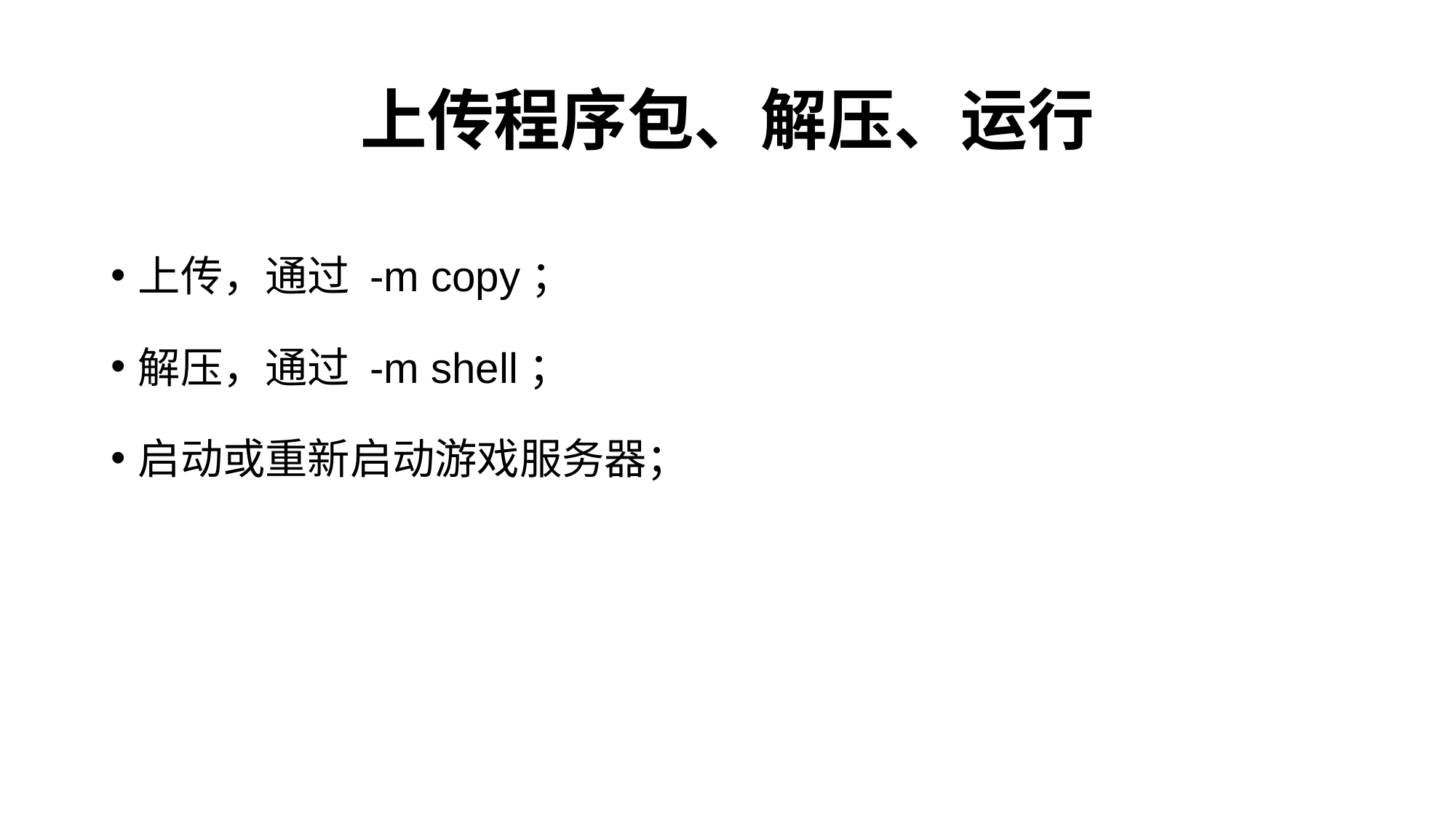

# 上传程序包、解压、运行
上传，通过 -m copy；
解压，通过 -m shell；
启动或重新启动游戏服务器；